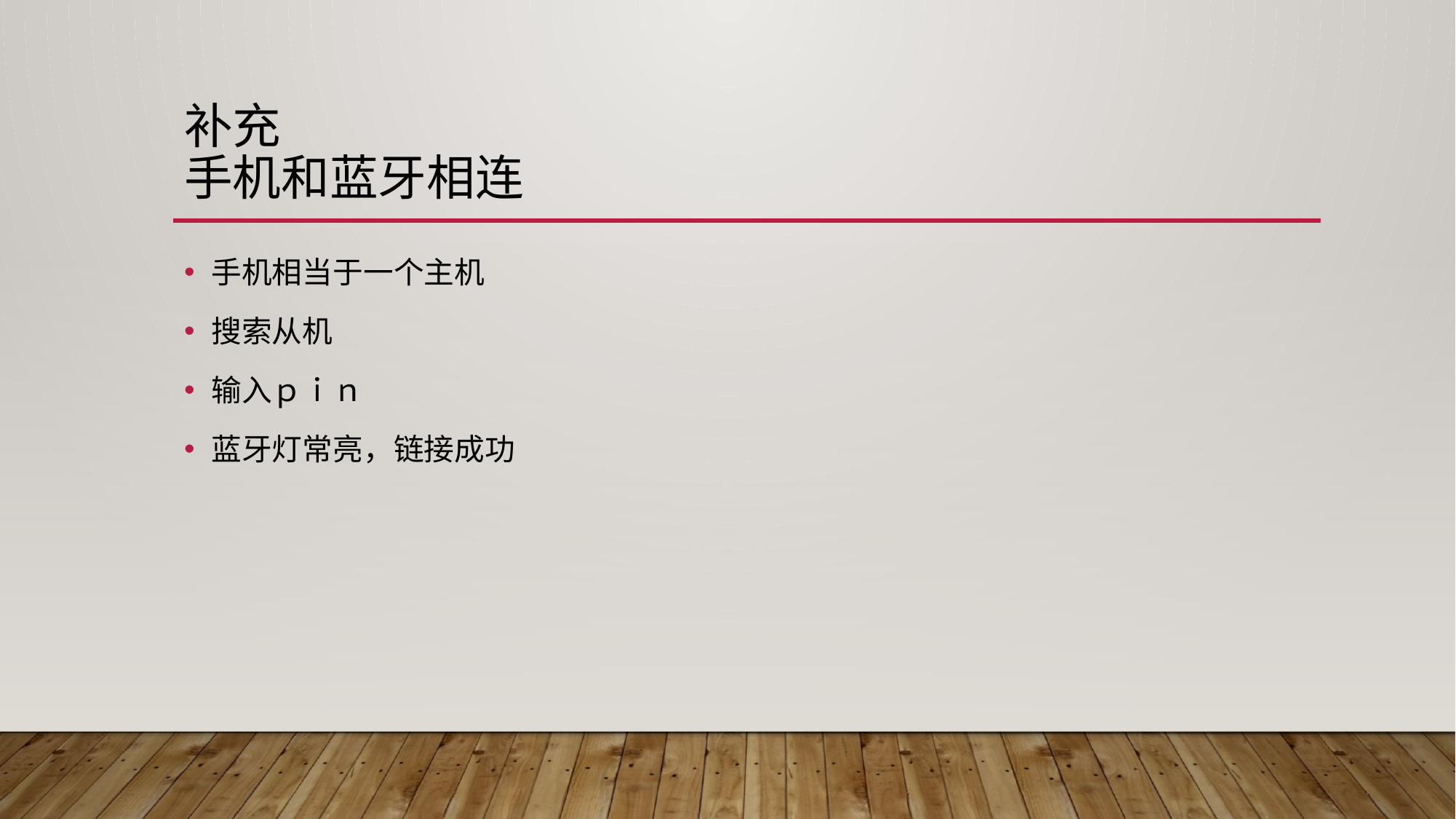

# 补充 手机和蓝牙相连
手机相当于一个主机
搜索从机
输入ｐｉｎ
蓝牙灯常亮，链接成功